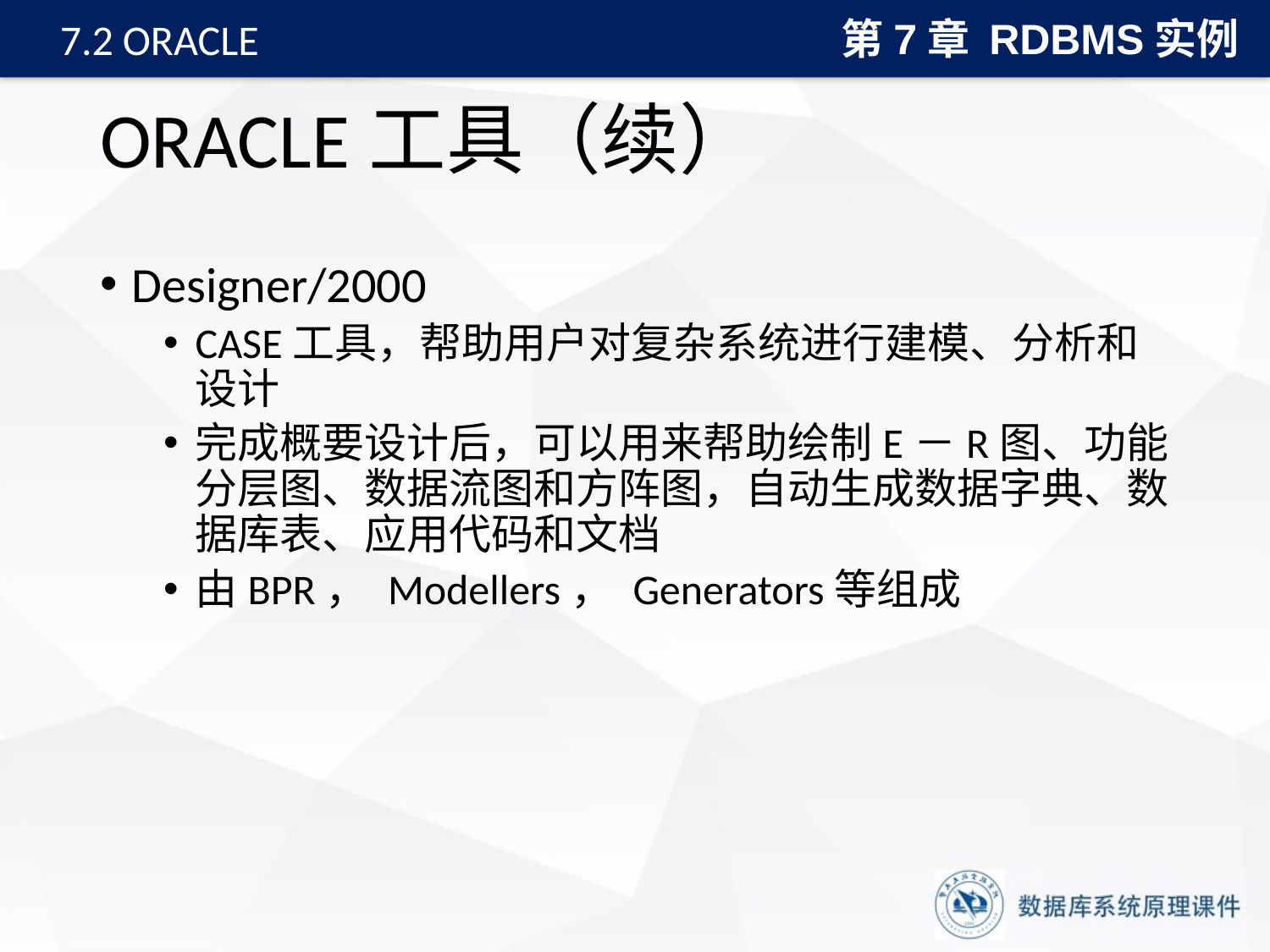

第7章 RDBMS实例
7.2 ORACLE
# ORACLE工具（续）
Designer/2000
CASE工具，帮助用户对复杂系统进行建模、分析和设计
完成概要设计后，可以用来帮助绘制E－R图、功能分层图、数据流图和方阵图，自动生成数据字典、数据库表、应用代码和文档
由BPR， Modellers， Generators等组成